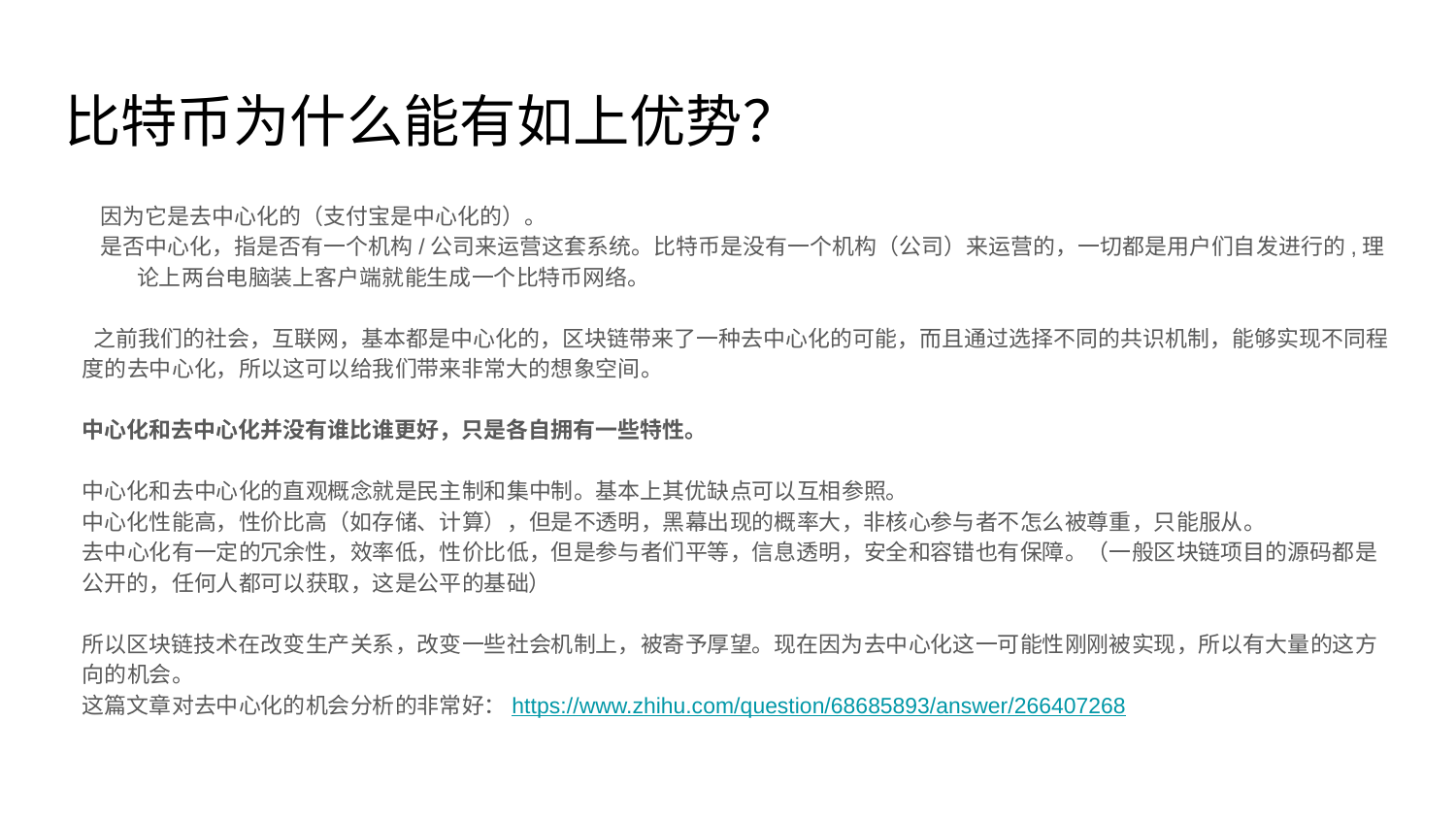

# 比特币为什么能有如上优势？
因为它是去中心化的（支付宝是中心化的）。
是否中心化，指是否有一个机构/公司来运营这套系统。比特币是没有一个机构（公司）来运营的，一切都是用户们自发进行的,理论上两台电脑装上客户端就能生成一个比特币网络。

 之前我们的社会，互联网，基本都是中心化的，区块链带来了一种去中心化的可能，而且通过选择不同的共识机制，能够实现不同程度的去中心化，所以这可以给我们带来非常大的想象空间。

中心化和去中心化并没有谁比谁更好，只是各自拥有一些特性。

中心化和去中心化的直观概念就是民主制和集中制。基本上其优缺点可以互相参照。
中心化性能高，性价比高（如存储、计算），但是不透明，黑幕出现的概率大，非核心参与者不怎么被尊重，只能服从。
去中心化有一定的冗余性，效率低，性价比低，但是参与者们平等，信息透明，安全和容错也有保障。（一般区块链项目的源码都是公开的，任何人都可以获取，这是公平的基础）

所以区块链技术在改变生产关系，改变一些社会机制上，被寄予厚望。现在因为去中心化这一可能性刚刚被实现，所以有大量的这方向的机会。
这篇文章对去中心化的机会分析的非常好：https://www.zhihu.com/question/68685893/answer/266407268